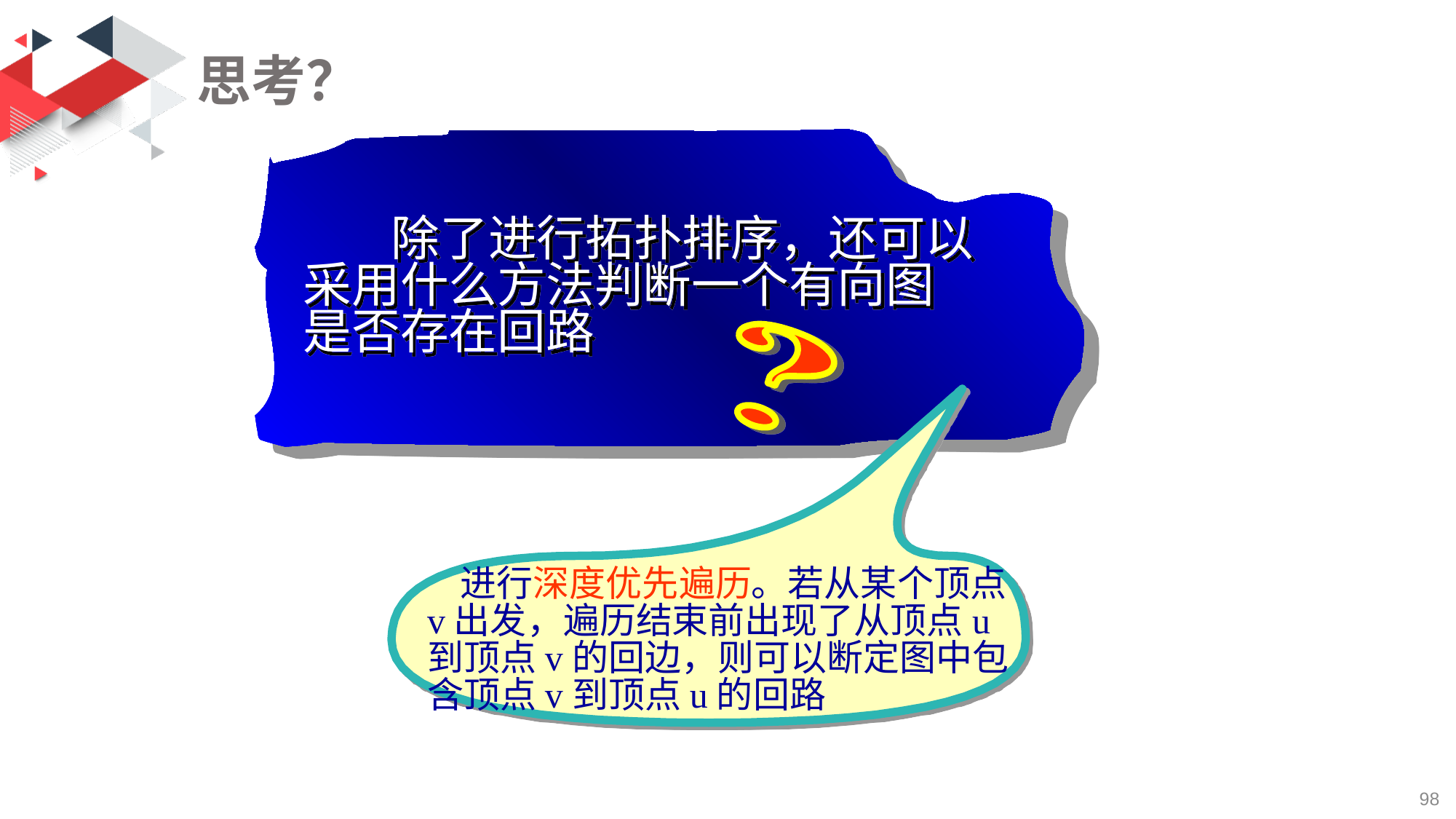

# 思考？

       除了进行拓扑排序，还可以采用什么方法判断一个有向图
是否存在回路

   进行深度优先遍历。若从某个顶点v出发，遍历结束前出现了从顶点u到顶点v的回边，则可以断定图中包含顶点v到顶点u的回路
98